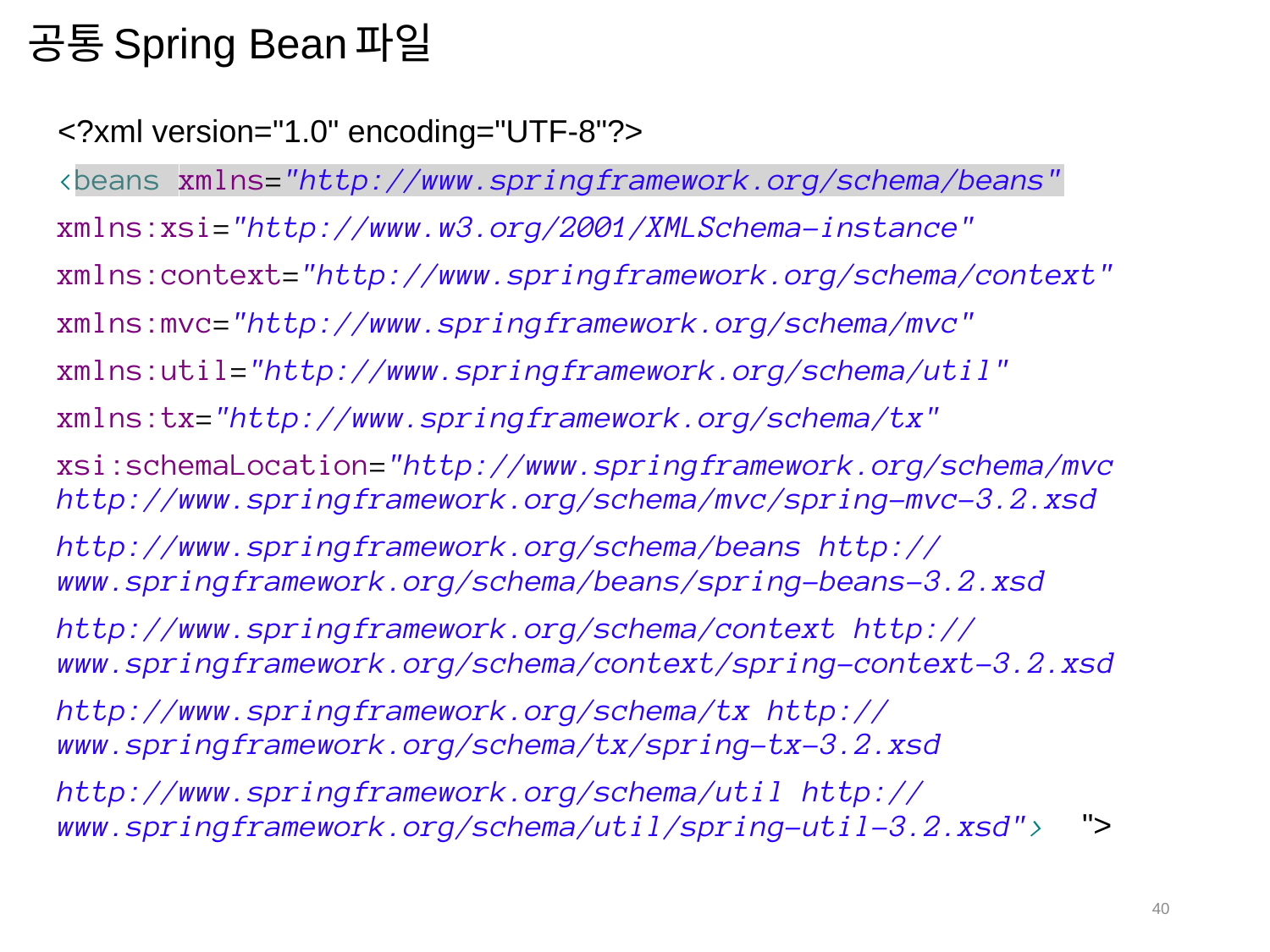

# 공통Spring Bean파일
<?xml version="1.0" encoding="UTF-8"?>
<beans xmlns="http://www.springframework.org/schema/beans"
xmlns:xsi="http://www.w3.org/2001/XMLSchema-instance"
xmlns:context="http://www.springframework.org/schema/context"
xmlns:mvc="http://www.springframework.org/schema/mvc"
xmlns:util="http://www.springframework.org/schema/util"
xmlns:tx="http://www.springframework.org/schema/tx"
xsi:schemaLocation="http://www.springframework.org/schema/mvc http://www.springframework.org/schema/mvc/spring-mvc-3.2.xsd
http://www.springframework.org/schema/beans http://www.springframework.org/schema/beans/spring-beans-3.2.xsd
http://www.springframework.org/schema/context http://www.springframework.org/schema/context/spring-context-3.2.xsd
http://www.springframework.org/schema/tx http://www.springframework.org/schema/tx/spring-tx-3.2.xsd
http://www.springframework.org/schema/util http://www.springframework.org/schema/util/spring-util-3.2.xsd">    ">

40